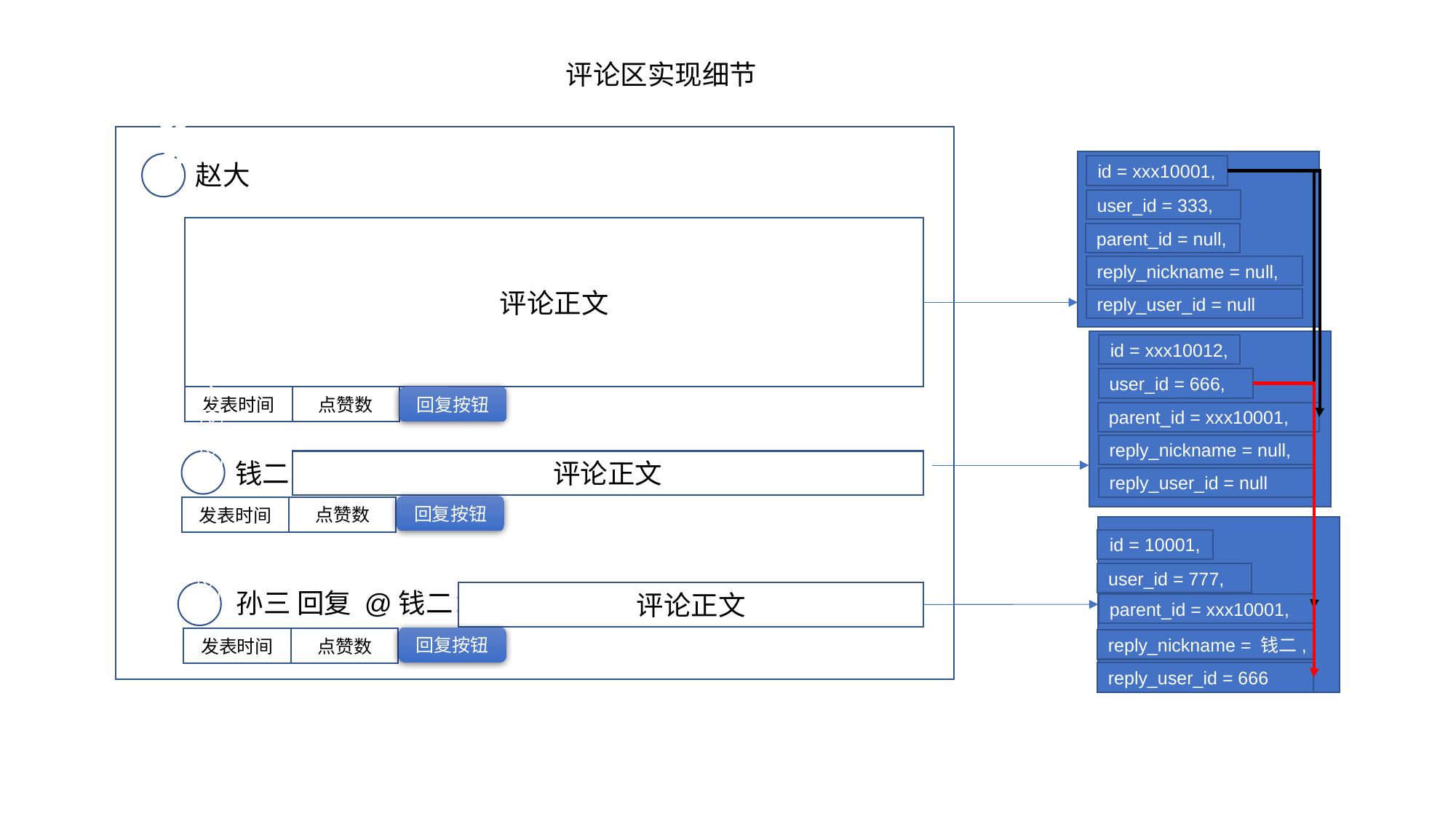

评论区实现细节

赵大
下🙍‍♂️
id = xxx10001,
user_id = 333,
评论正文
parent_id = null,
reply_nickname = null,
reply_user_id = null

id = xxx10012,
user_id = 666,
发表时间
点赞数
回复按钮
parent_id = xxx10001,
reply_nickname = null,
下🙍‍♂️
钱二
评论正文
reply_user_id = null
回复按钮
点赞数
发表时间

id = 10001,
user_id = 777,
孙三 回复 @钱二：
下🙍‍♂️
评论正文
parent_id = xxx10001,
回复按钮
点赞数
发表时间
reply_nickname = 钱二,
reply_user_id = 666